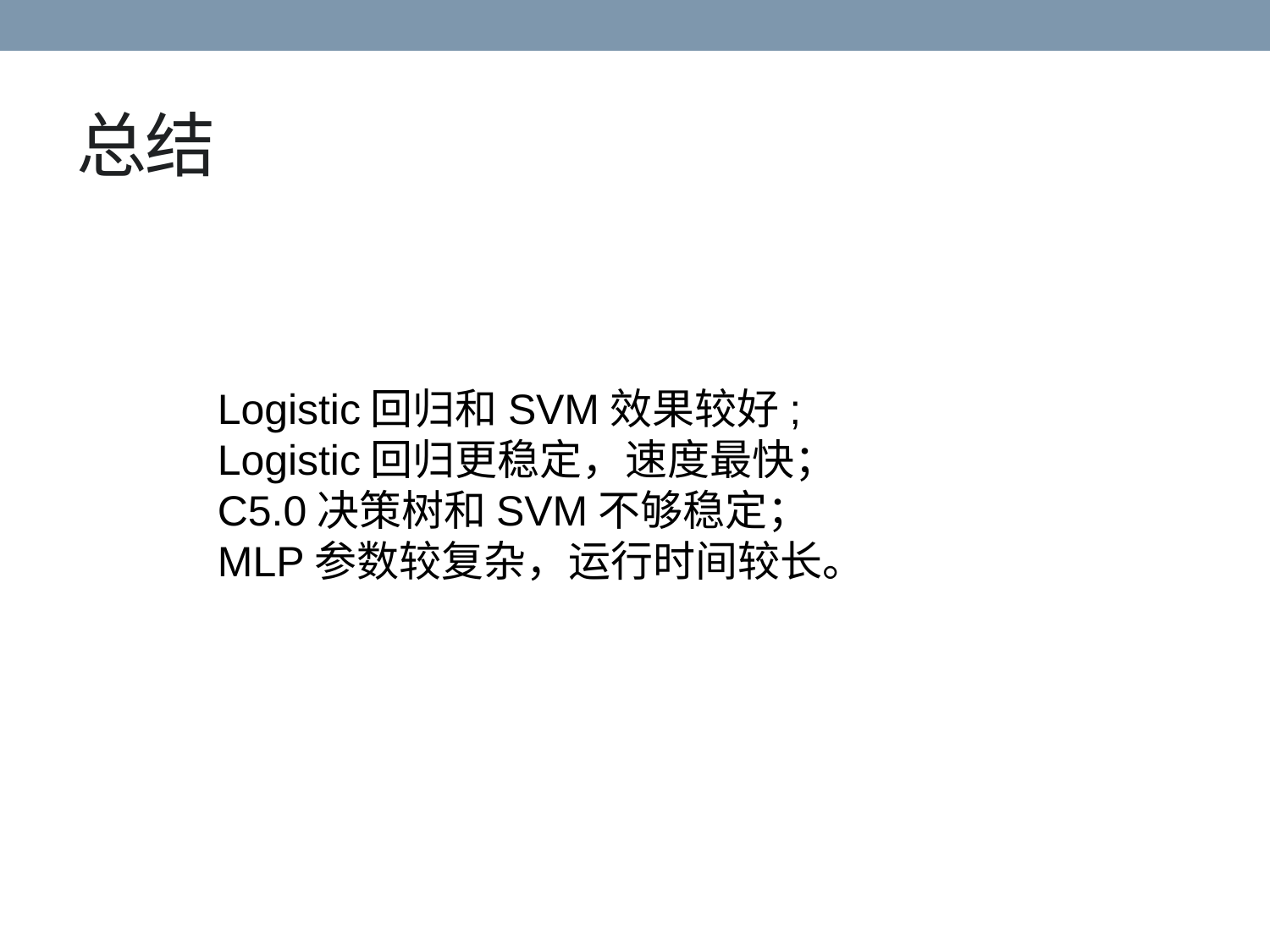

# 总结
Logistic回归和SVM效果较好;
Logistic回归更稳定，速度最快；
C5.0决策树和SVM不够稳定；
MLP参数较复杂，运行时间较长。